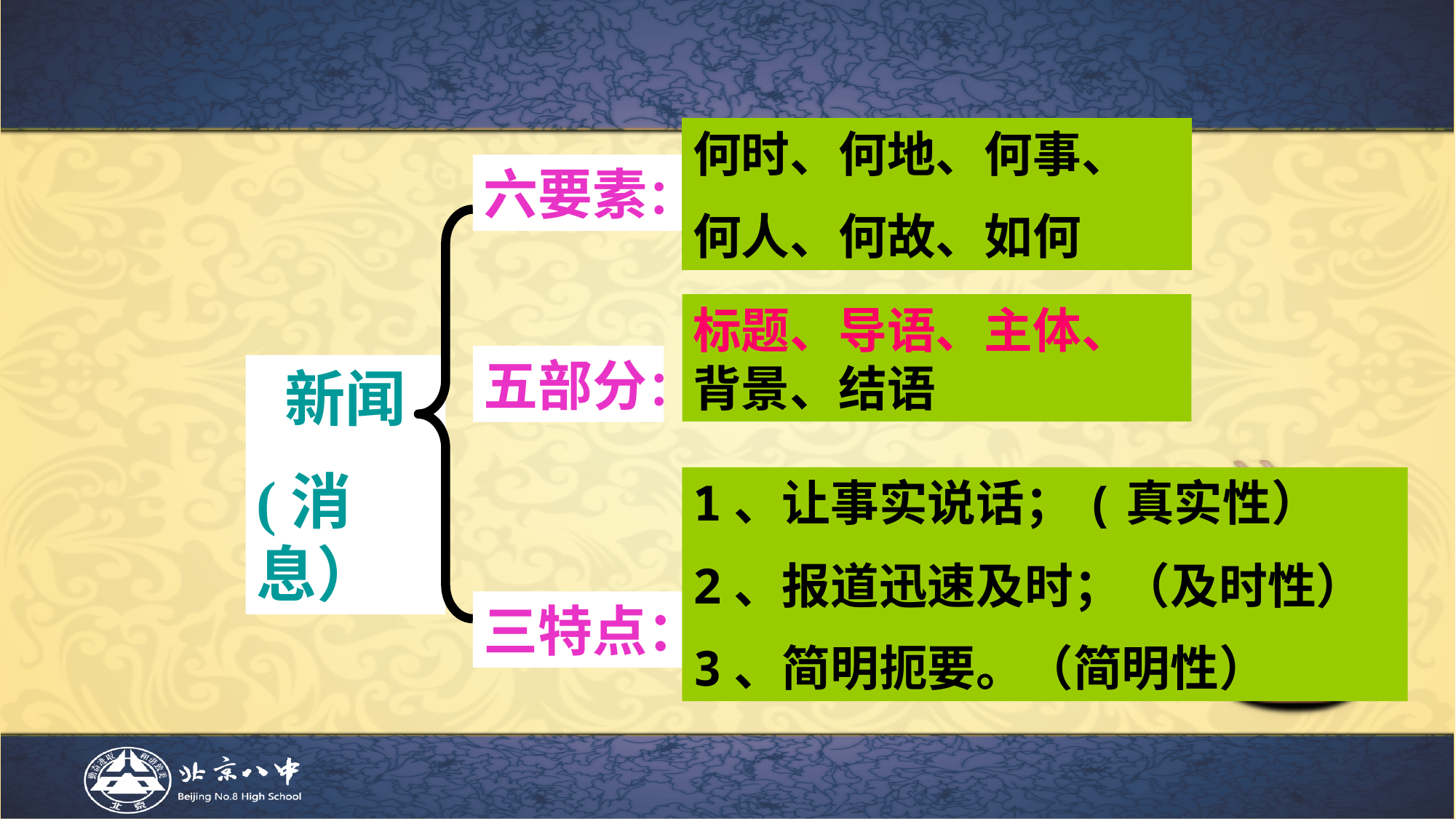

何时、何地、何事、
何人、何故、如何
六要素：

标题、导语、主体、  背景、结语
五部分：
 新闻
(消息）
1、让事实说话；(真实性）
2、报道迅速及时；（及时性）
3、简明扼要。（简明性）
三特点：